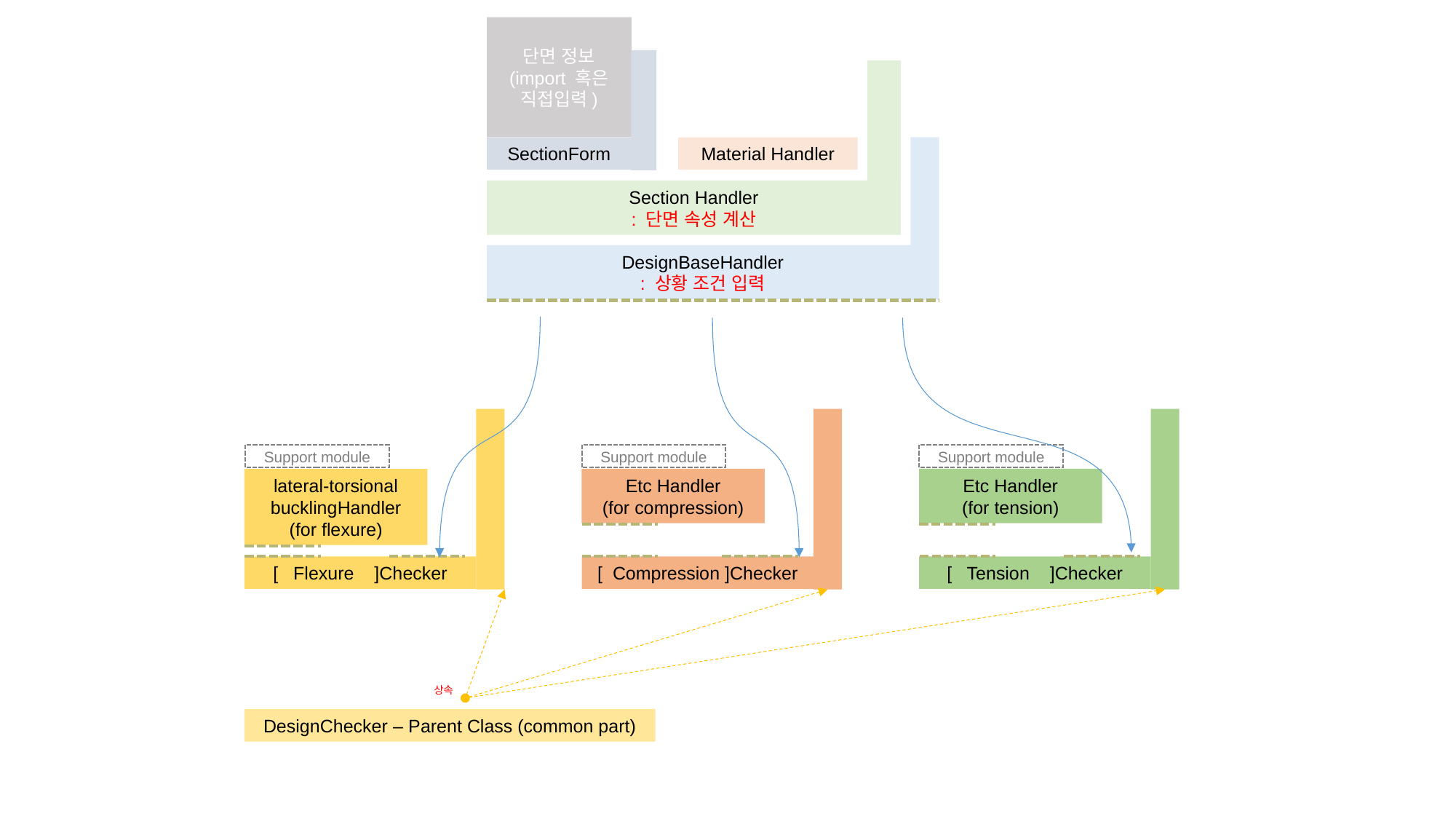

단면 정보
(import 혹은 직접입력)

Material Handler
SectionForm
Section Handler
: 단면 속성 계산
DesignBaseHandler
: 상황 조건 입력

Support module
Support module
Support module
lateral-torsional bucklingHandler
(for flexure)
Etc Handler
(for compression)
Etc Handler
(for tension)
[   Flexure    ]Checker
[  Compression ]Checker
[   Tension    ]Checker
상속
DesignChecker – Parent Class (common part)